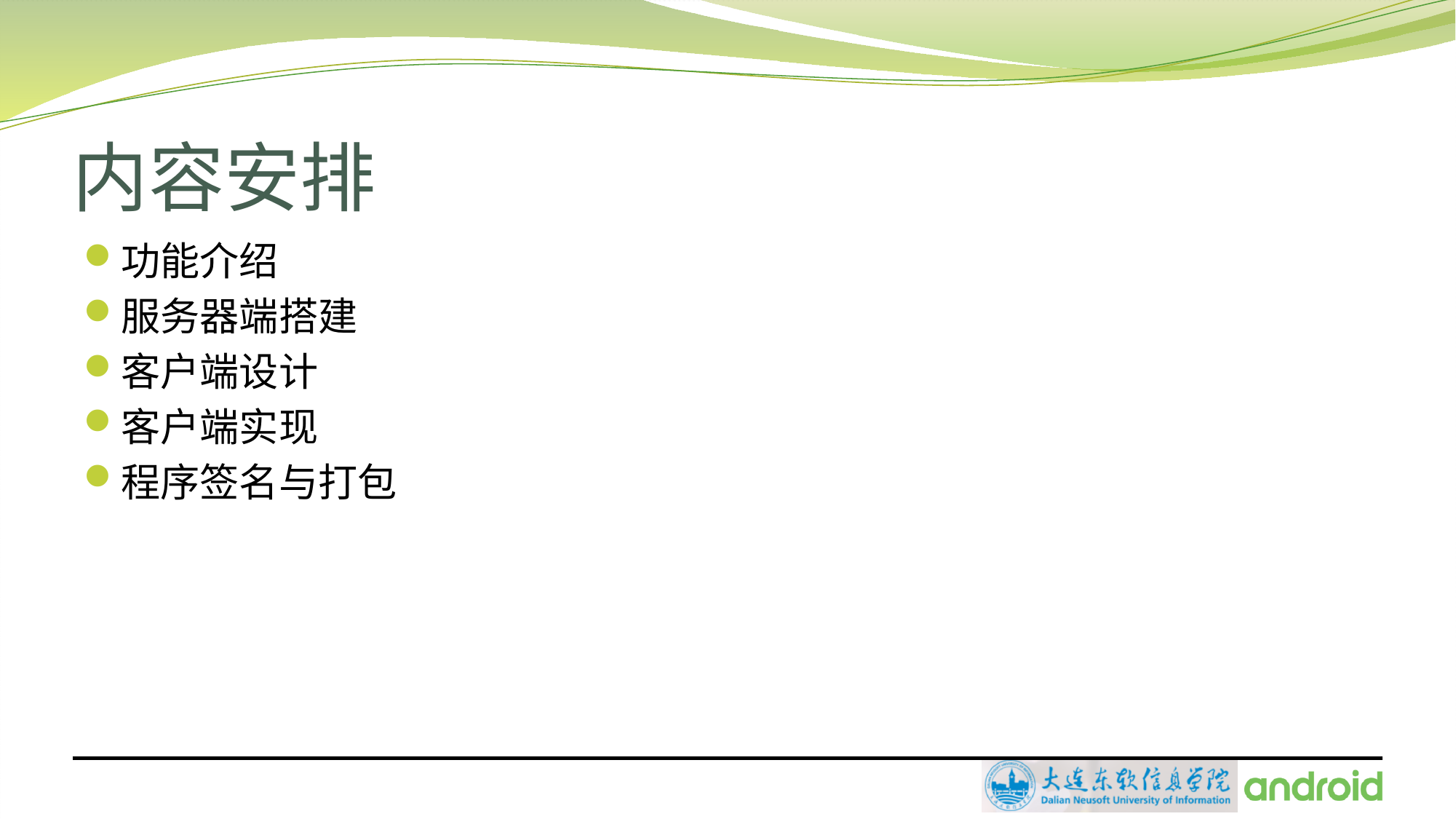

# 内容安排
功能介绍
服务器端搭建
客户端设计
客户端实现
程序签名与打包